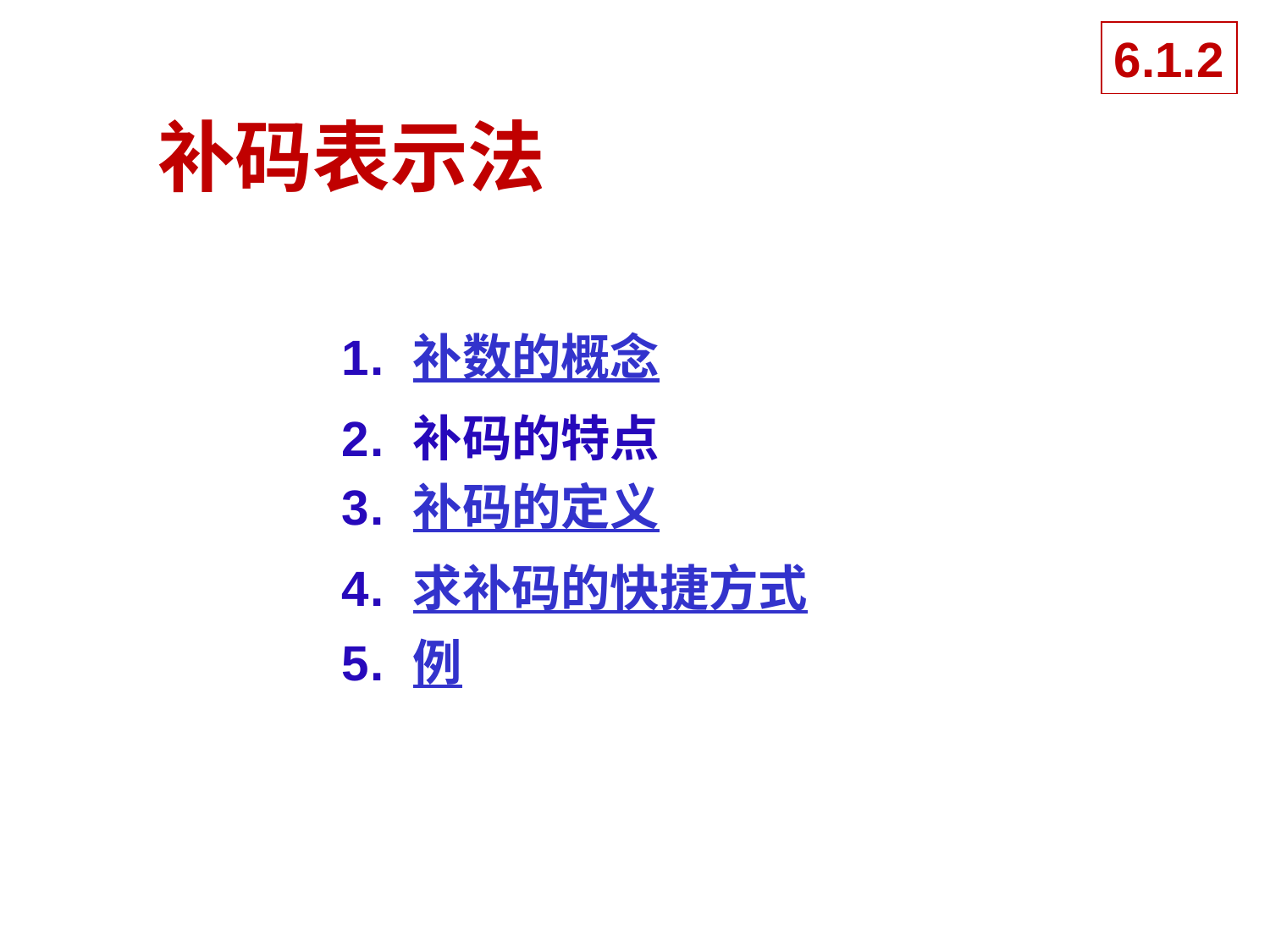

6.1.2
# 补码表示法
补数的概念
补码的特点
补码的定义
求补码的快捷方式
例